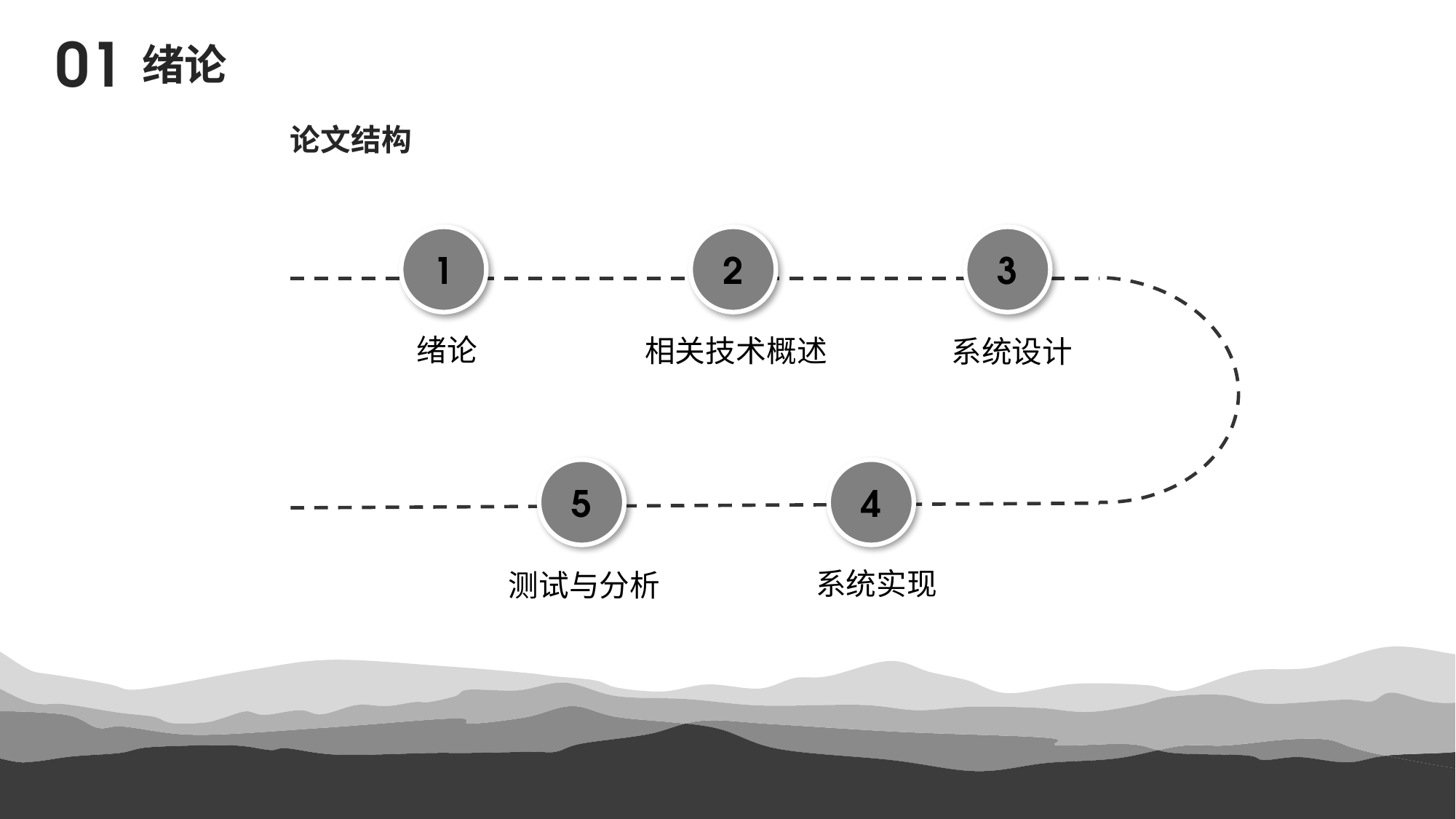

01
绪论
论文结构
1
2
3
绪论
相关技术概述
系统设计

5
4
系统实现
测试与分析